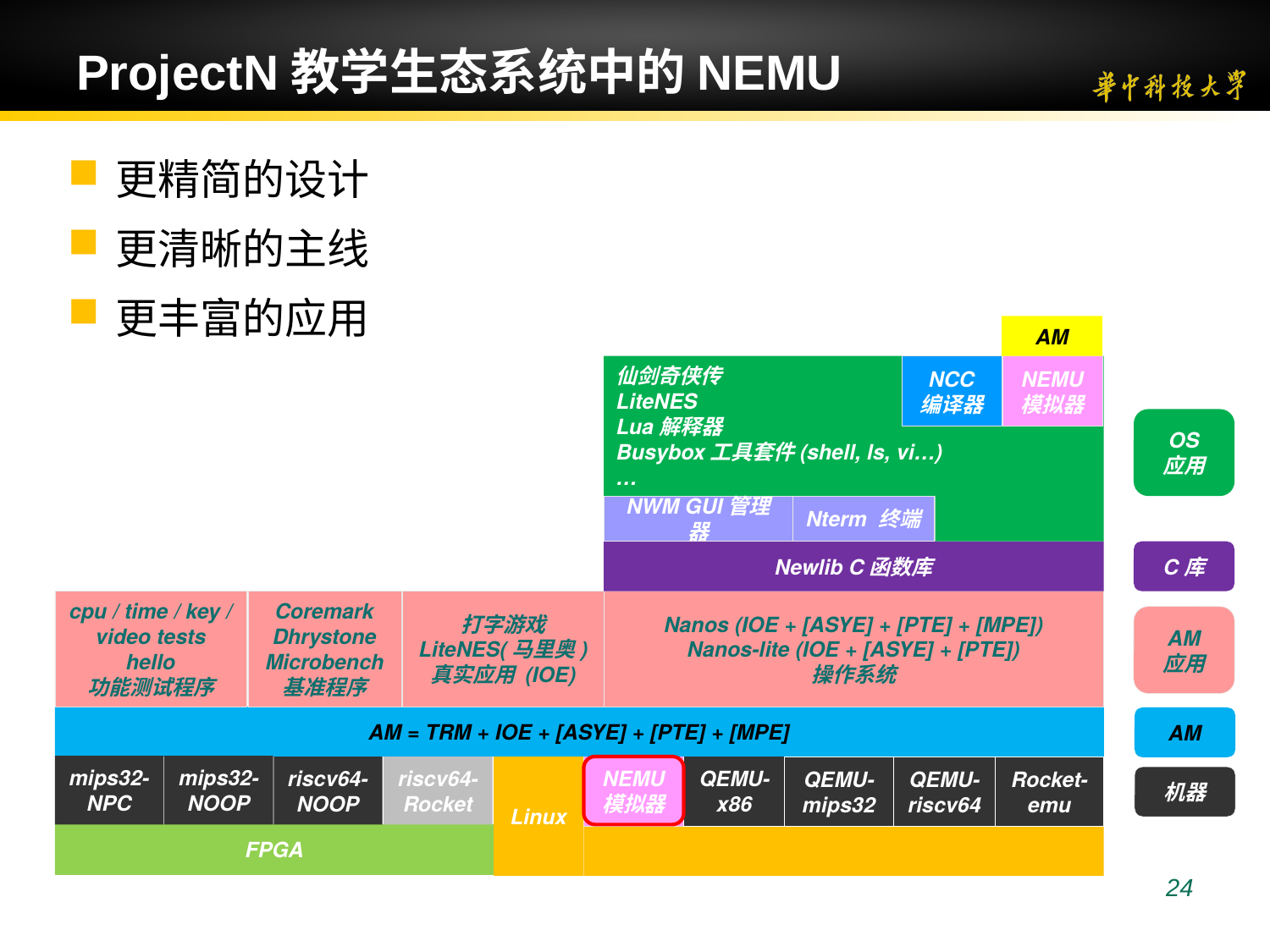

24
# ProjectN教学生态系统中的NEMU
更精简的设计
更清晰的主线
更丰富的应用
AM
仙剑奇侠传
LiteNES
Lua解释器
Busybox工具套件(shell, ls, vi…)
…
NCC
编译器
NEMU
模拟器
OS
应用
NWM GUI管理器
Nterm 终端

Newlib C函数库
C库
打字游戏
LiteNES(马里奥)
真实应用 (IOE)
Nanos (IOE + [ASYE] + [PTE] + [MPE])
Nanos-lite (IOE + [ASYE] + [PTE])
操作系统
Coremark
Dhrystone
Microbench
基准程序
cpu / time / key / video tests
hello
功能测试程序
AM
应用
AM = TRM + IOE + [ASYE] + [PTE] + [MPE]
AM
mips32-NPC
mips32-NOOP
Linux
NEMU
模拟器
QEMU-x86
riscv64-NOOP
riscv64-Rocket

QEMU-mips32
QEMU-riscv64
Rocket-emu
机器
FPGA